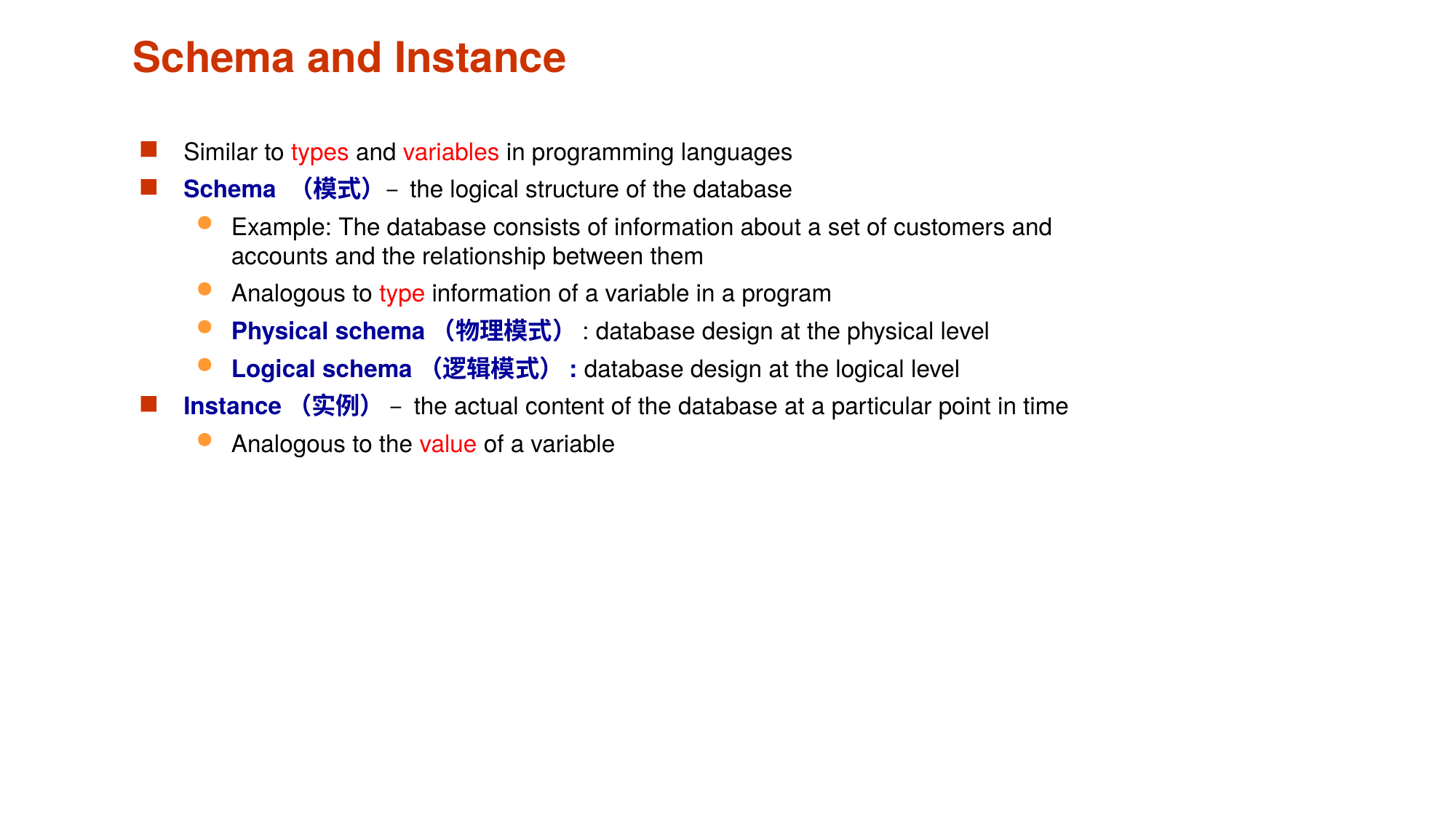

Schema and Instance
Similar to types and variables in programming languages
Schema （模式）– the logical structure of the database
Example: The database consists of information about a set of customers and accounts and the relationship between them
Analogous to type information of a variable in a program
Physical schema（物理模式）: database design at the physical level
Logical schema（逻辑模式）: database design at the logical level
Instance（实例） – the actual content of the database at a particular point in time
Analogous to the value of a variable